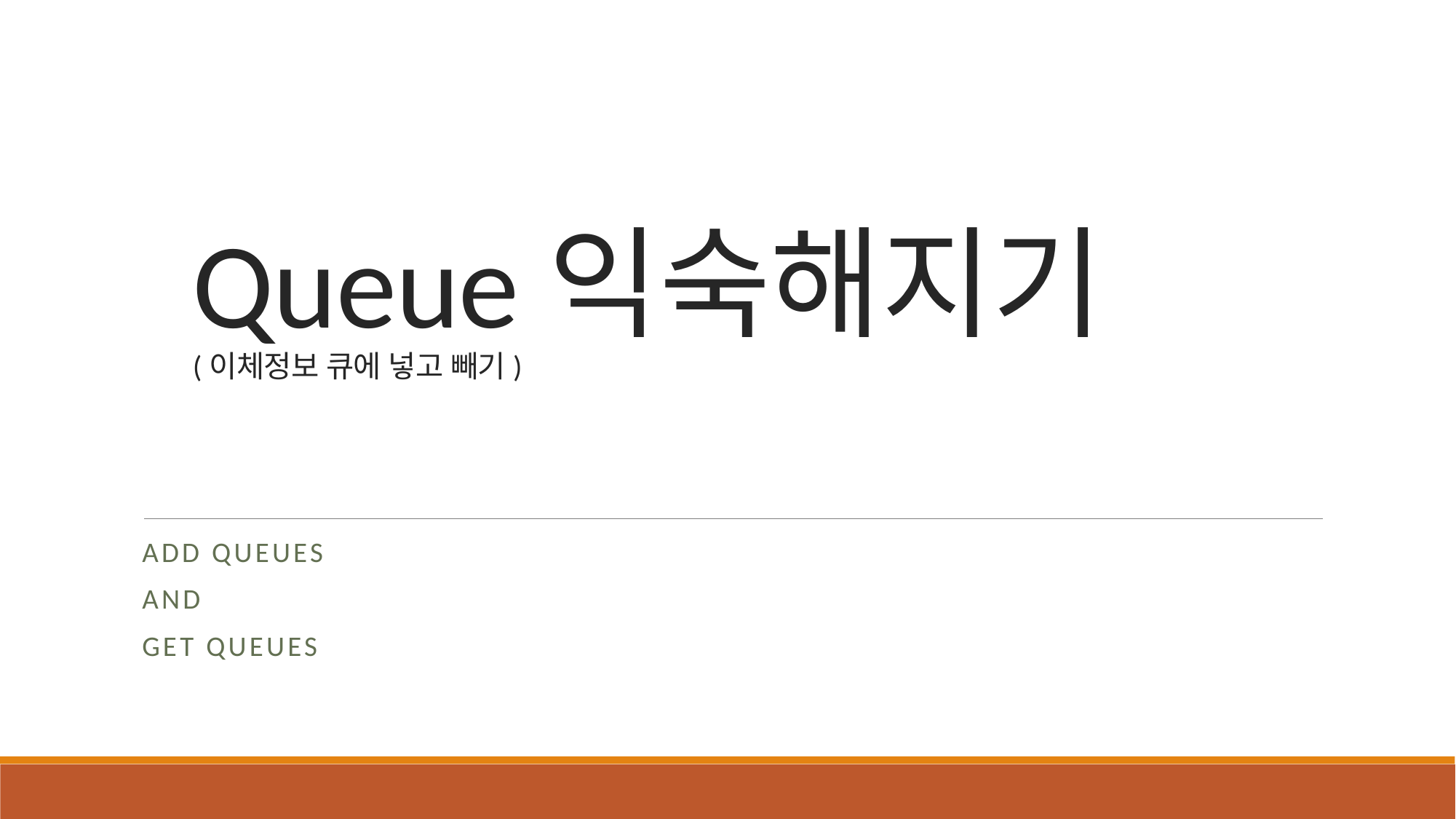

# Queue익숙해지기 (이체정보 큐에 넣고 빼기)
Add Queues
And
Get Queues